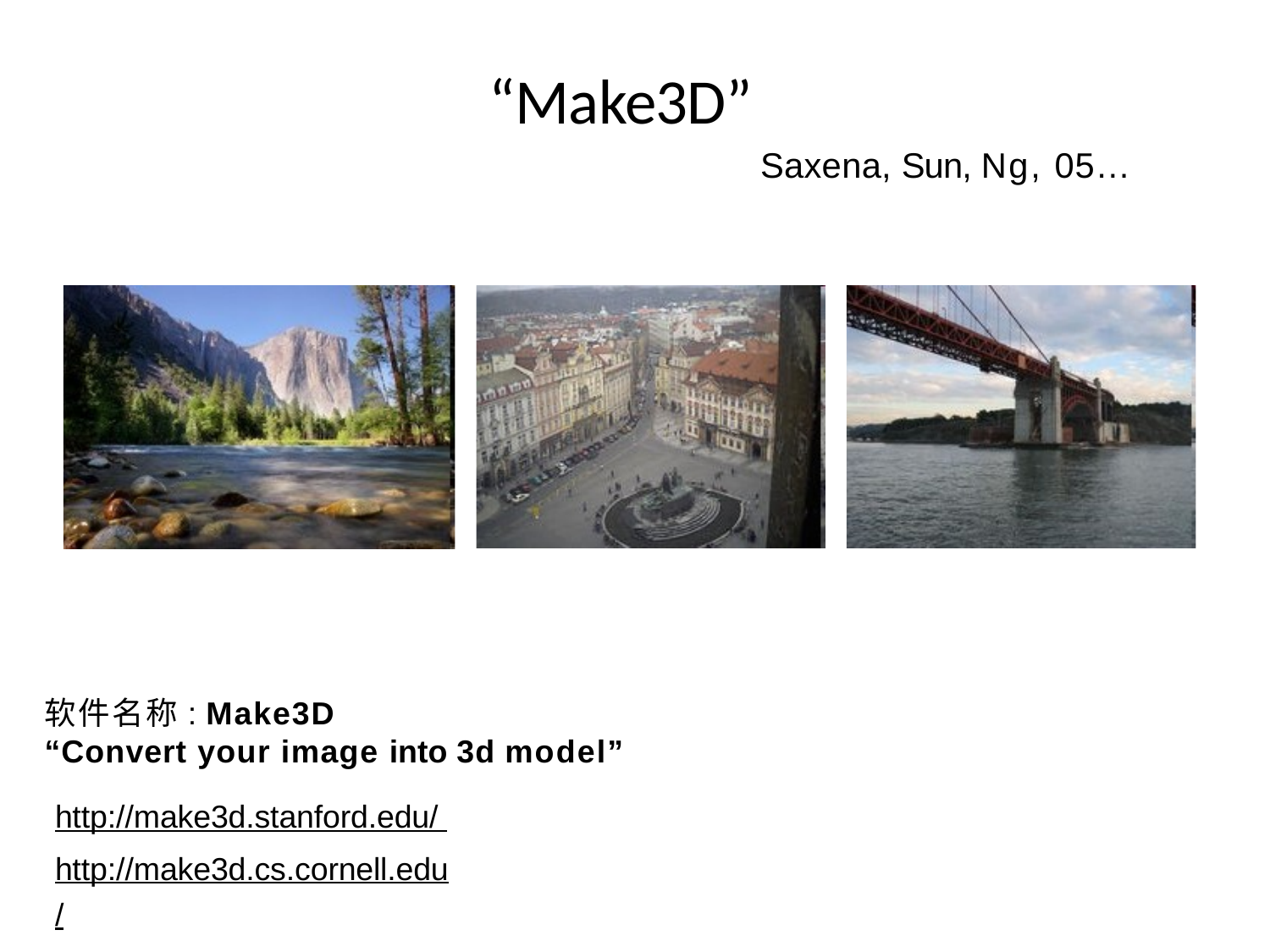

# “Make3D”
Saxena, Sun, Ng, 05…

软件名称: Make3D
“Convert your image into 3d model”
http://make3d.stanford.edu/  http://make3d.cs.cornell.edu/